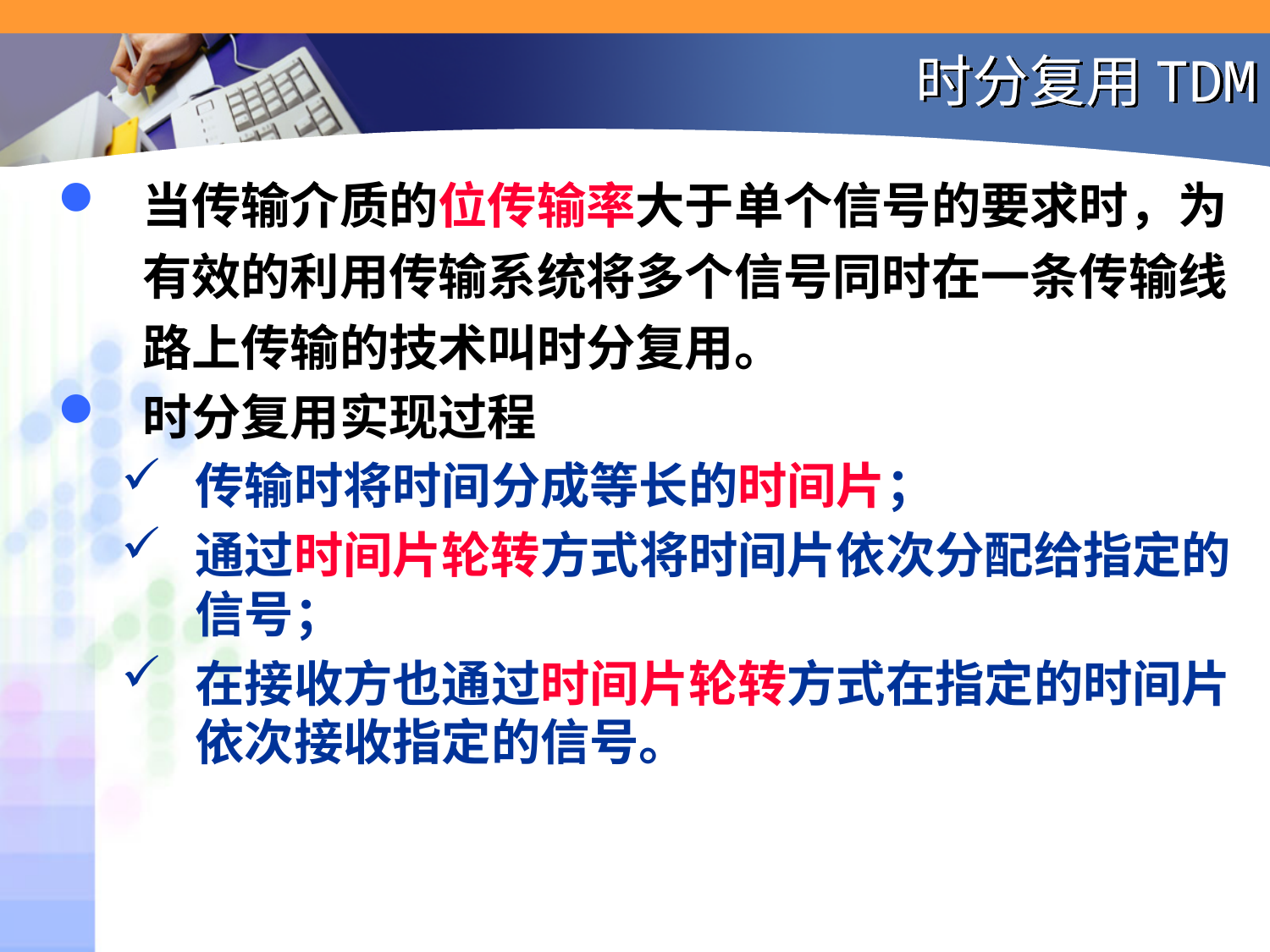

# 时分复用TDM
当传输介质的位传输率大于单个信号的要求时，为有效的利用传输系统将多个信号同时在一条传输线路上传输的技术叫时分复用。
时分复用实现过程
传输时将时间分成等长的时间片；
通过时间片轮转方式将时间片依次分配给指定的信号；
在接收方也通过时间片轮转方式在指定的时间片依次接收指定的信号。